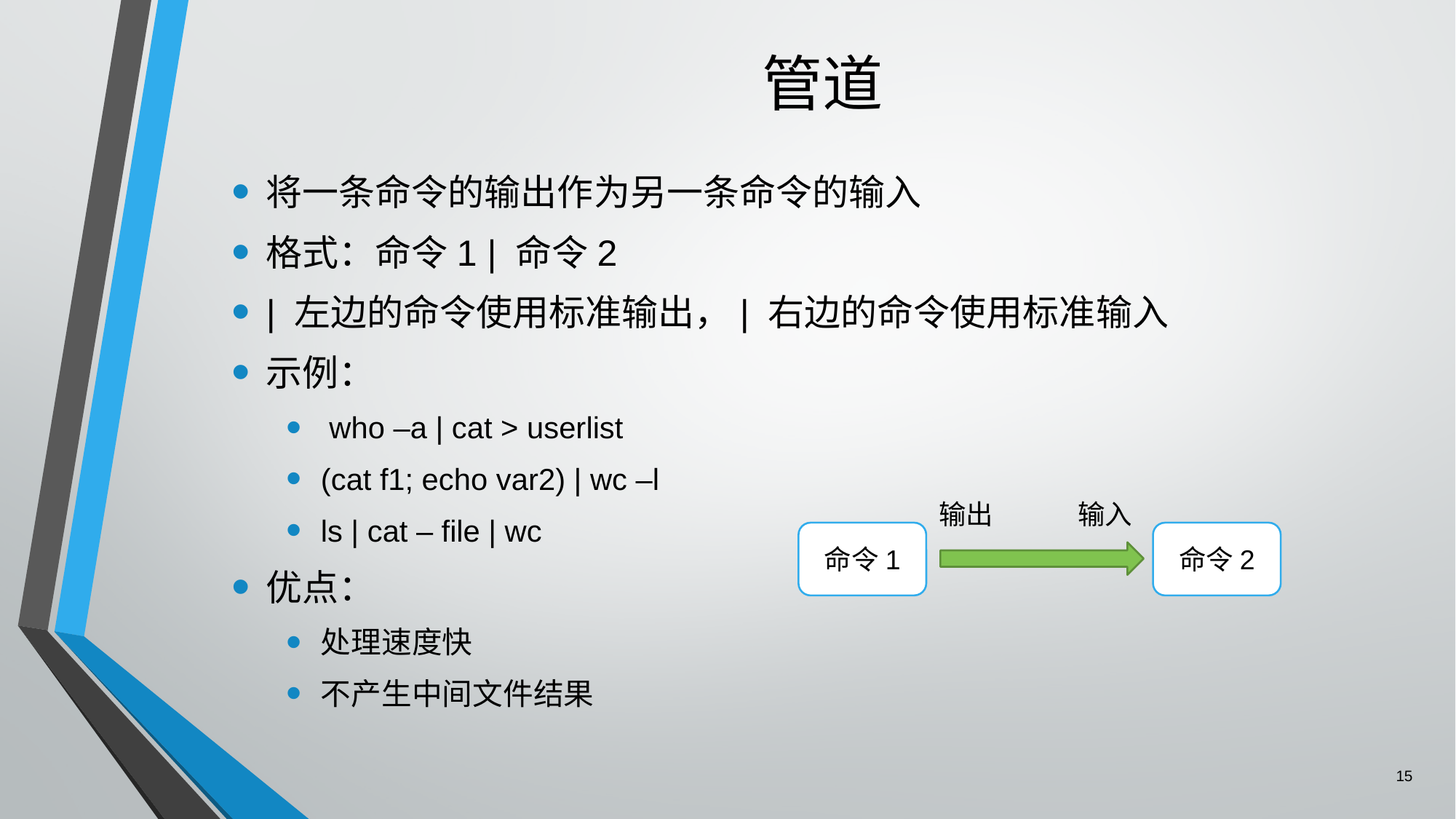

# 管道
将一条命令的输出作为另一条命令的输入
格式：命令1 | 命令2
| 左边的命令使用标准输出，| 右边的命令使用标准输入
示例：
 who –a | cat > userlist
(cat f1; echo var2) | wc –l
ls | cat – file | wc
优点：
处理速度快
不产生中间文件结果
输出
输入
命令2
命令1

15